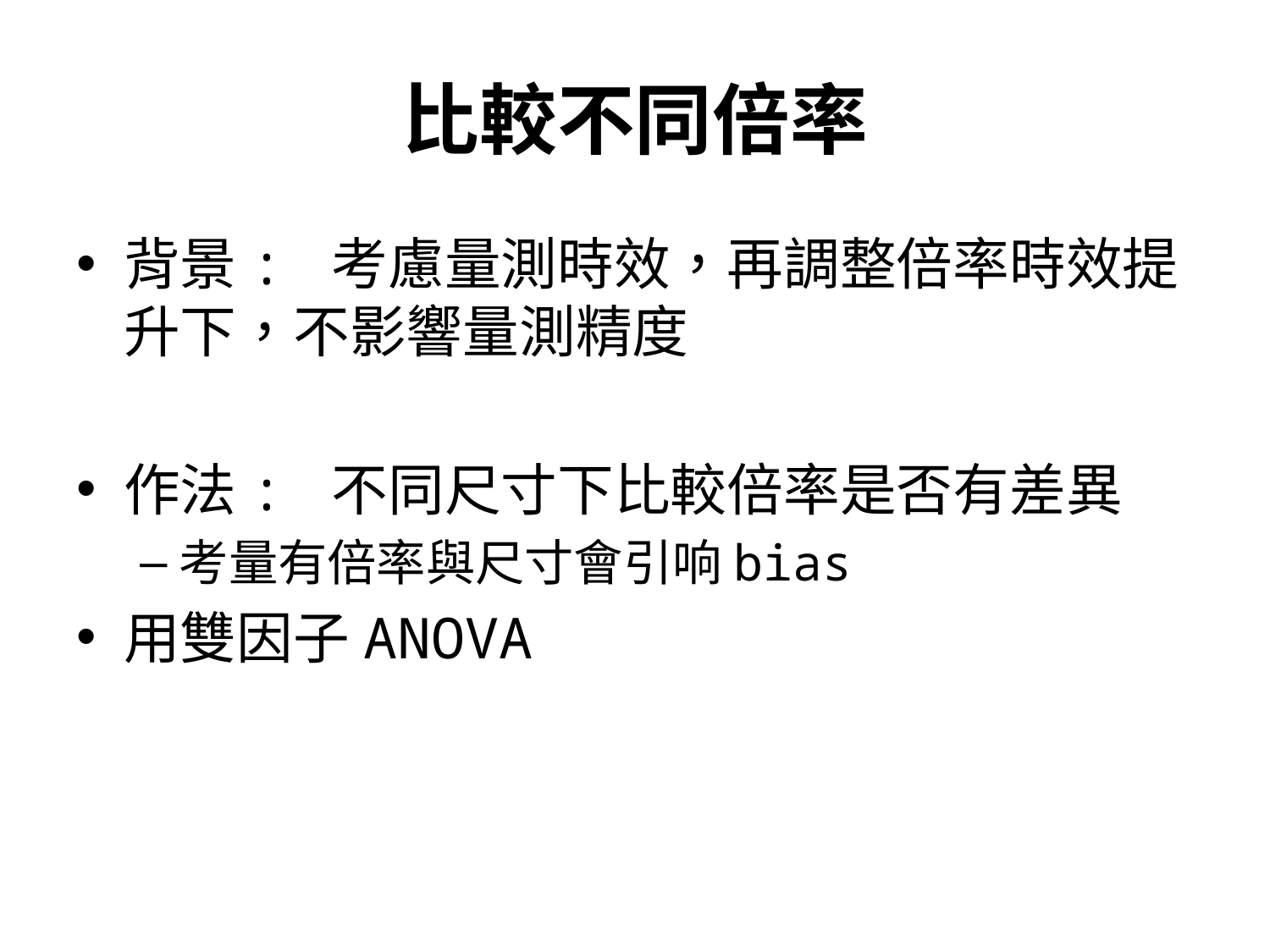

# 比較不同倍率
背景: 考慮量測時效，再調整倍率時效提升下，不影響量測精度

作法: 不同尺寸下比較倍率是否有差異
考量有倍率與尺寸會引响bias
用雙因子ANOVA